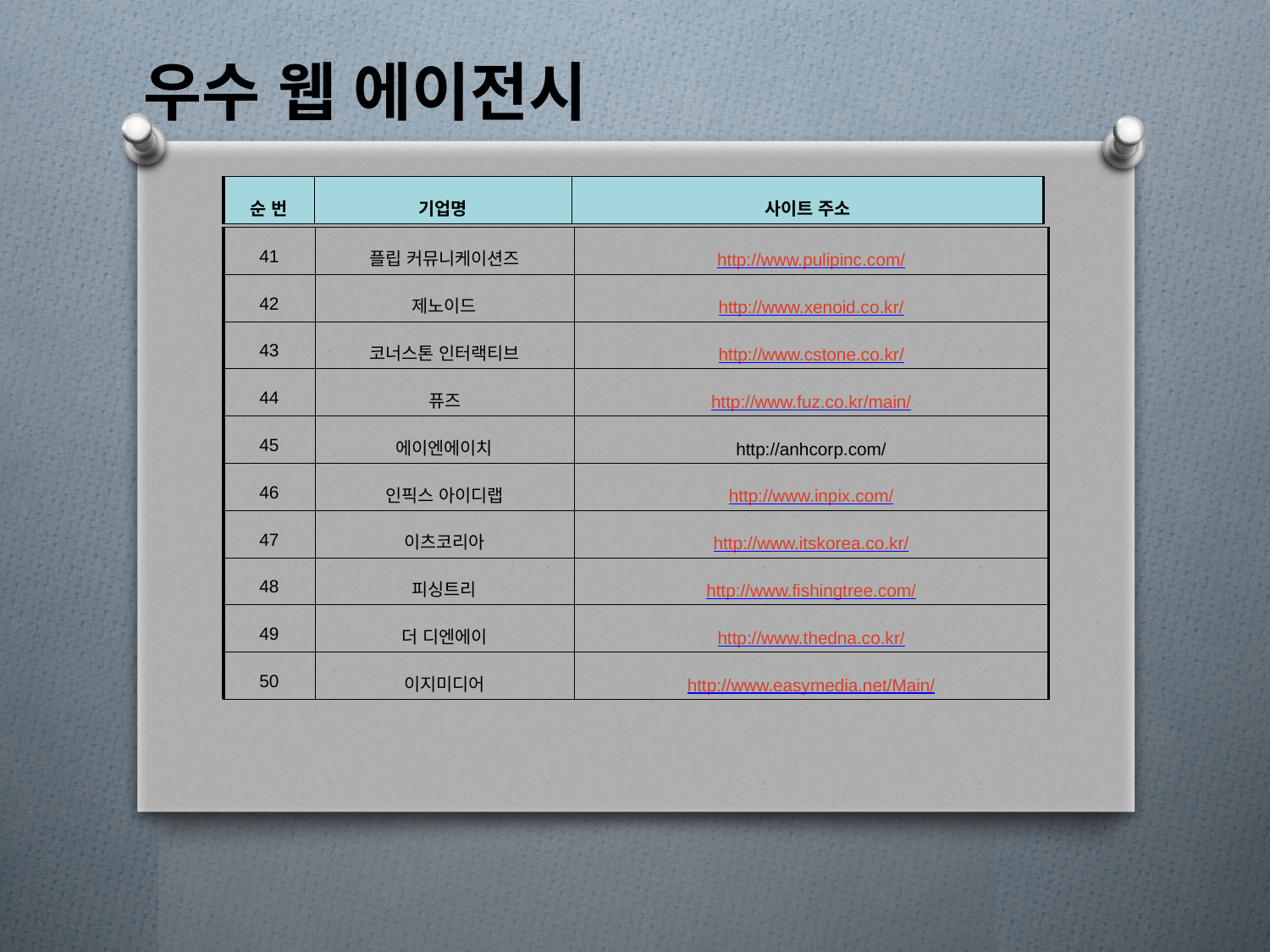

우수 웹 에이전시
| 순 번 | 기업명 | 사이트 주소 |
| --- | --- | --- |
| 41 | 플립 커뮤니케이션즈 | http://www.pulipinc.com/ |
| --- | --- | --- |
| 42 | 제노이드 | http://www.xenoid.co.kr/ |
| 43 | 코너스톤 인터랙티브 | http://www.cstone.co.kr/ |
| 44 | 퓨즈 | http://www.fuz.co.kr/main/ |
| 45 | 에이엔에이치 | http://anhcorp.com/ |
| 46 | 인픽스 아이디랩 | http://www.inpix.com/ |
| 47 | 이츠코리아 | http://www.itskorea.co.kr/ |
| 48 | 피싱트리 | http://www.fishingtree.com/ |
| 49 | 더 디엔에이 | http://www.thedna.co.kr/ |
| 50 | 이지미디어 | http://www.easymedia.net/Main/ |